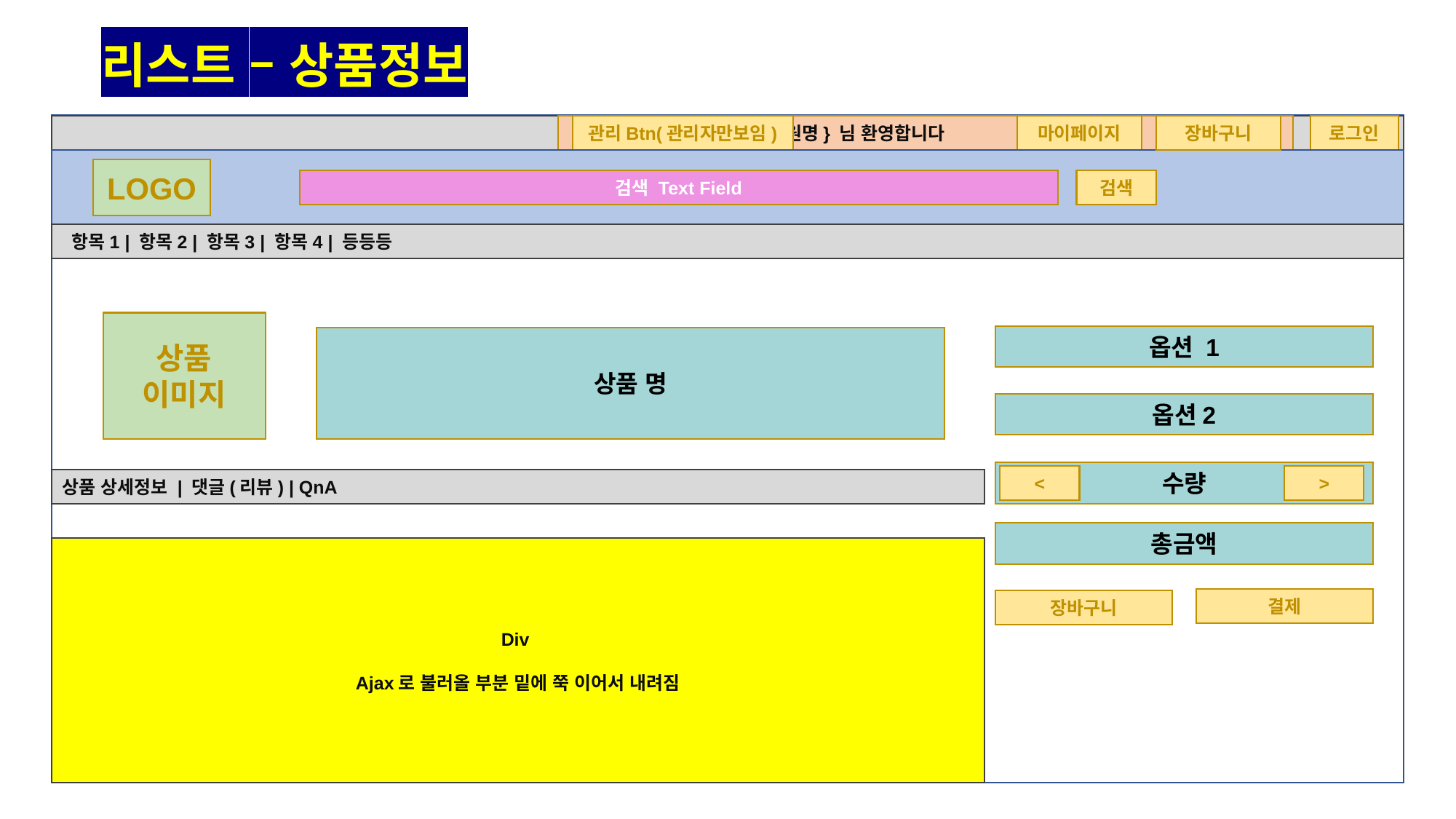

리스트 – 상품정보

                                     {회원명} 님 환영합니다
관리Btn(관리자만보임)
마이페이지
장바구니
로그인

LOGO
검색
검색 Text Field
 항목1 | 항목2 | 항목3 | 항목4 | 등등등
상품
이미지
옵션 1
상품 명
옵션2
수량
<
>
상품 상세정보 | 댓글(리뷰) | QnA
총금액
Div

Ajax로 불러올 부분 밑에 쭉 이어서 내려짐
결제
장바구니